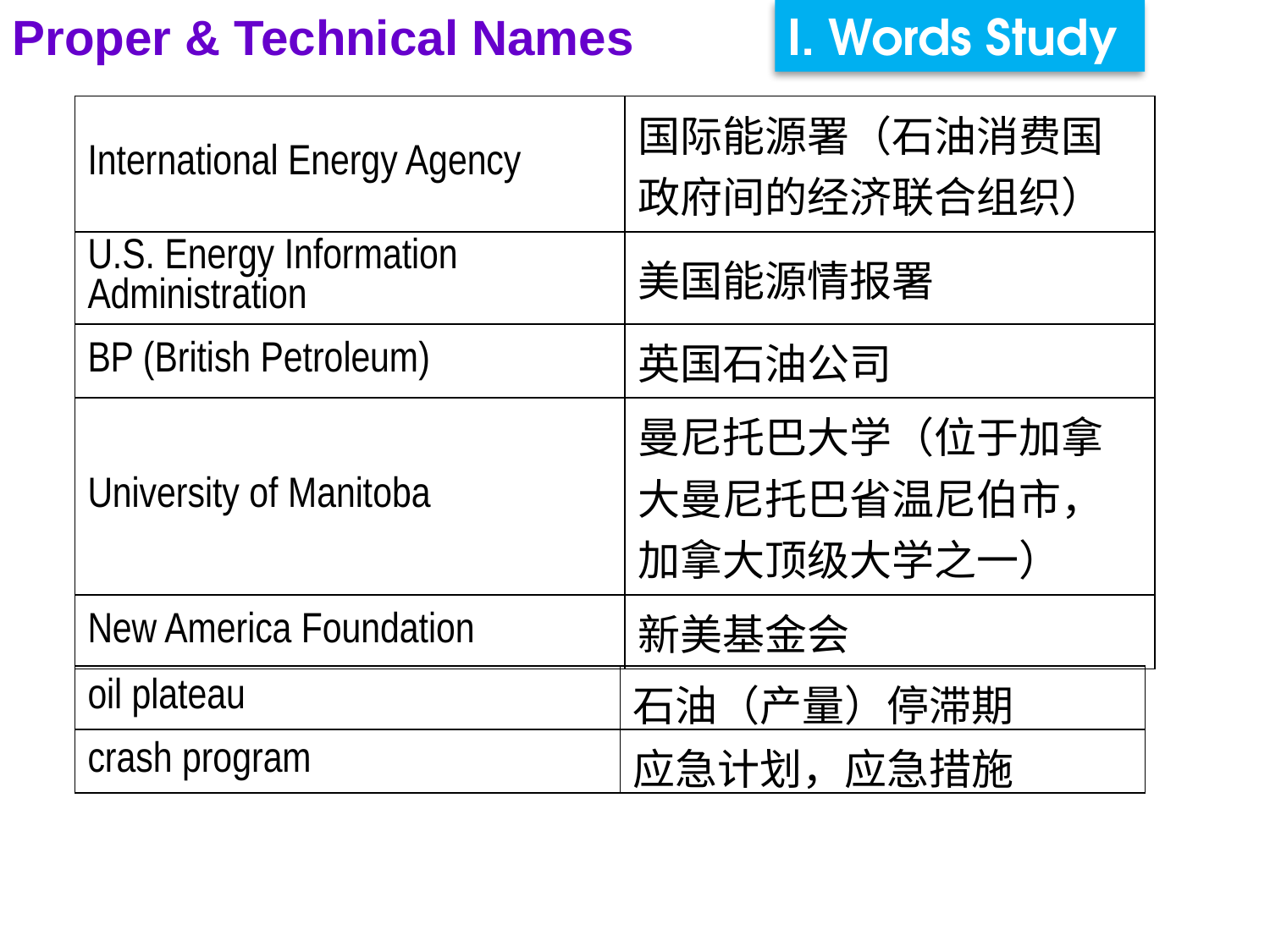

Proper & Technical Names
I. Words Study
| International Energy Agency | 国际能源署（石油消费国政府间的经济联合组织） |
| --- | --- |
| U.S. Energy Information Administration | 美国能源情报署 |
| BP (British Petroleum) | 英国石油公司 |
| University of Manitoba | 曼尼托巴大学（位于加拿大曼尼托巴省温尼伯市，加拿大顶级大学之一） |
| New America Foundation | 新美基金会 |
| oil plateau | 石油（产量）停滞期 |
| --- | --- |
| crash program | 应急计划，应急措施 |